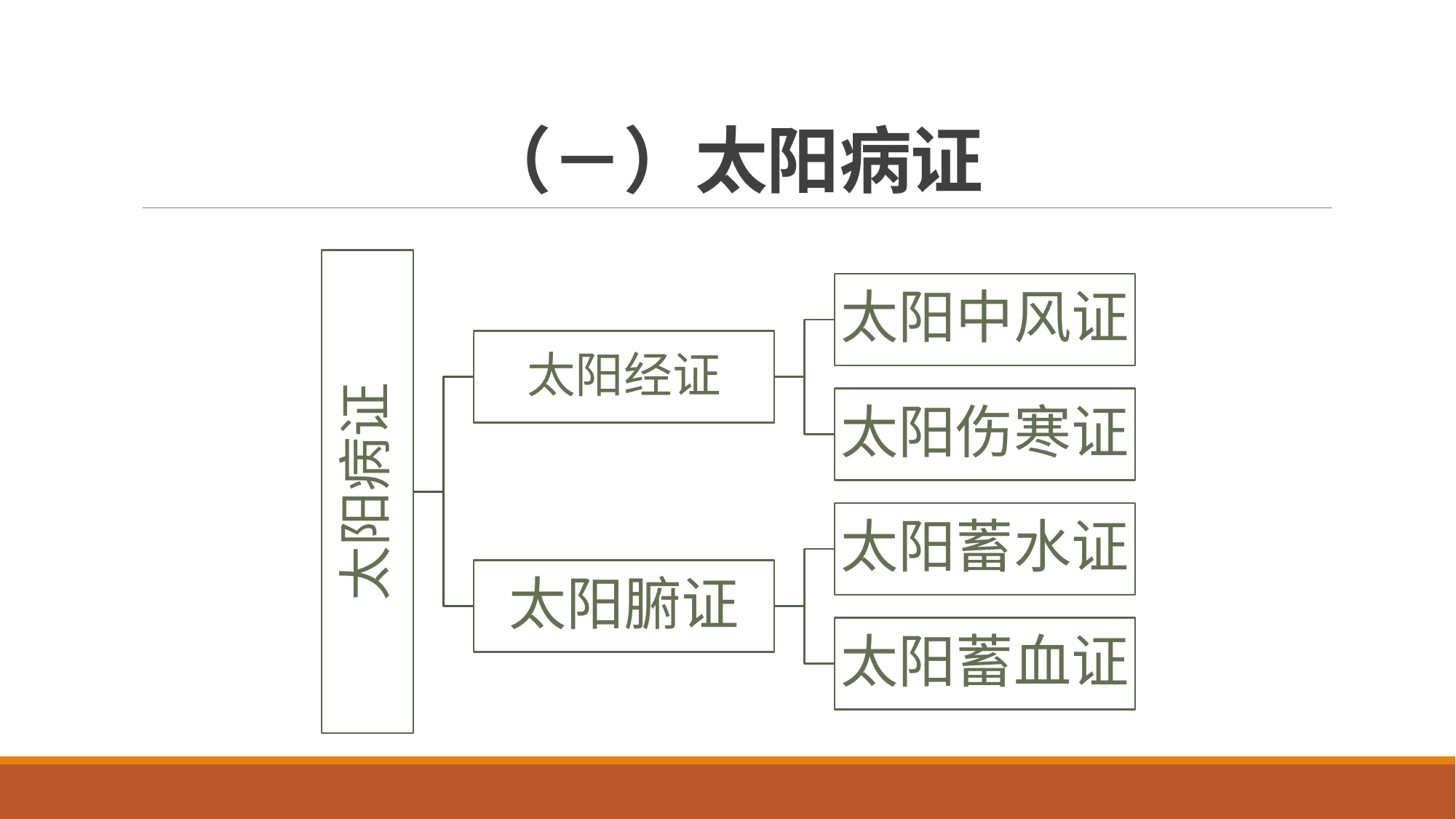

# （－）太阳病证

太阳病证
太阳经证
太阳中风证
太阳伤寒证
太阳腑证
太阳蓄水证
太阳蓄血证